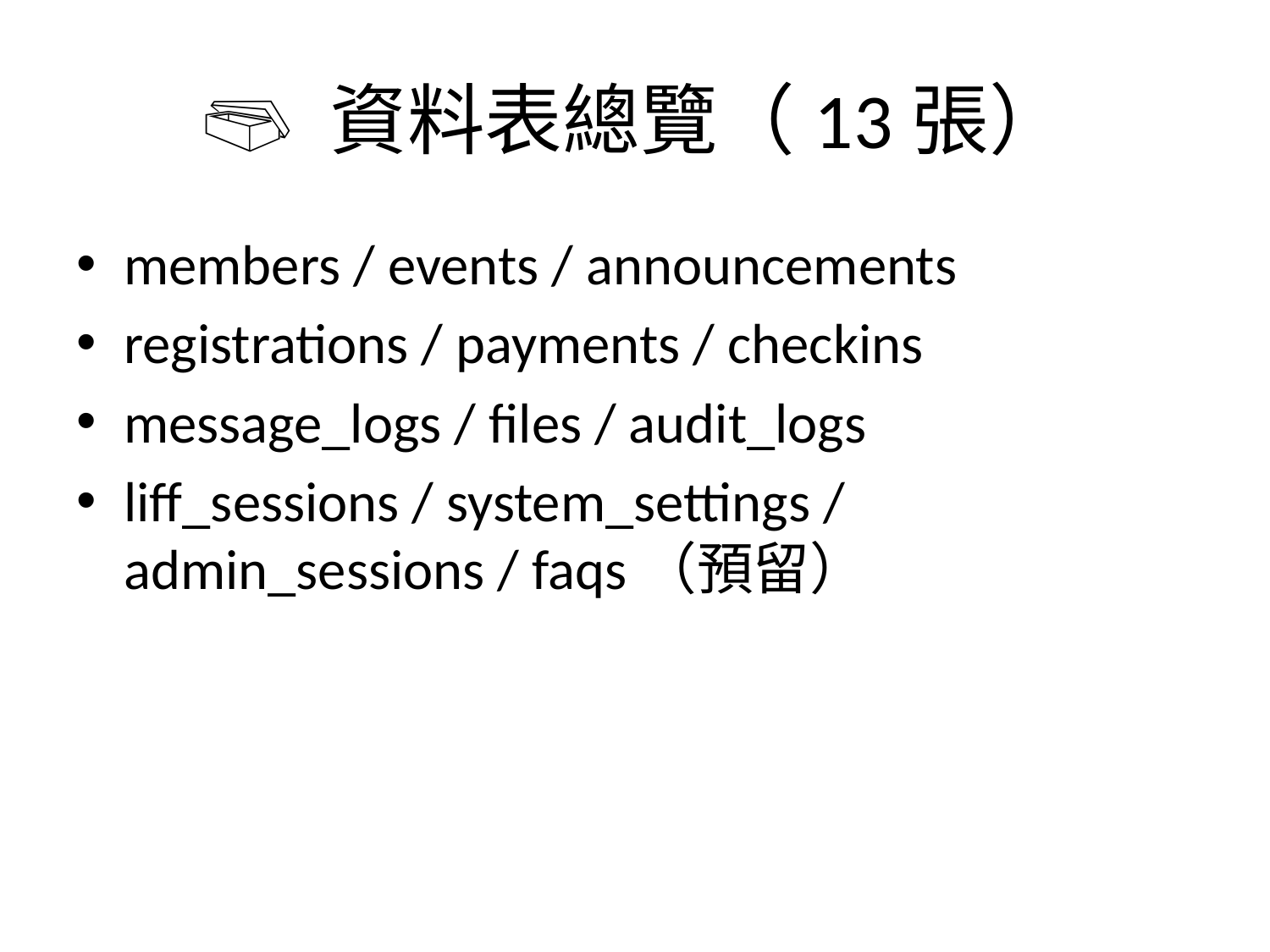

# 🗃 資料表總覽（13張）
members / events / announcements
registrations / payments / checkins
message_logs / files / audit_logs
liff_sessions / system_settings / admin_sessions / faqs（預留）